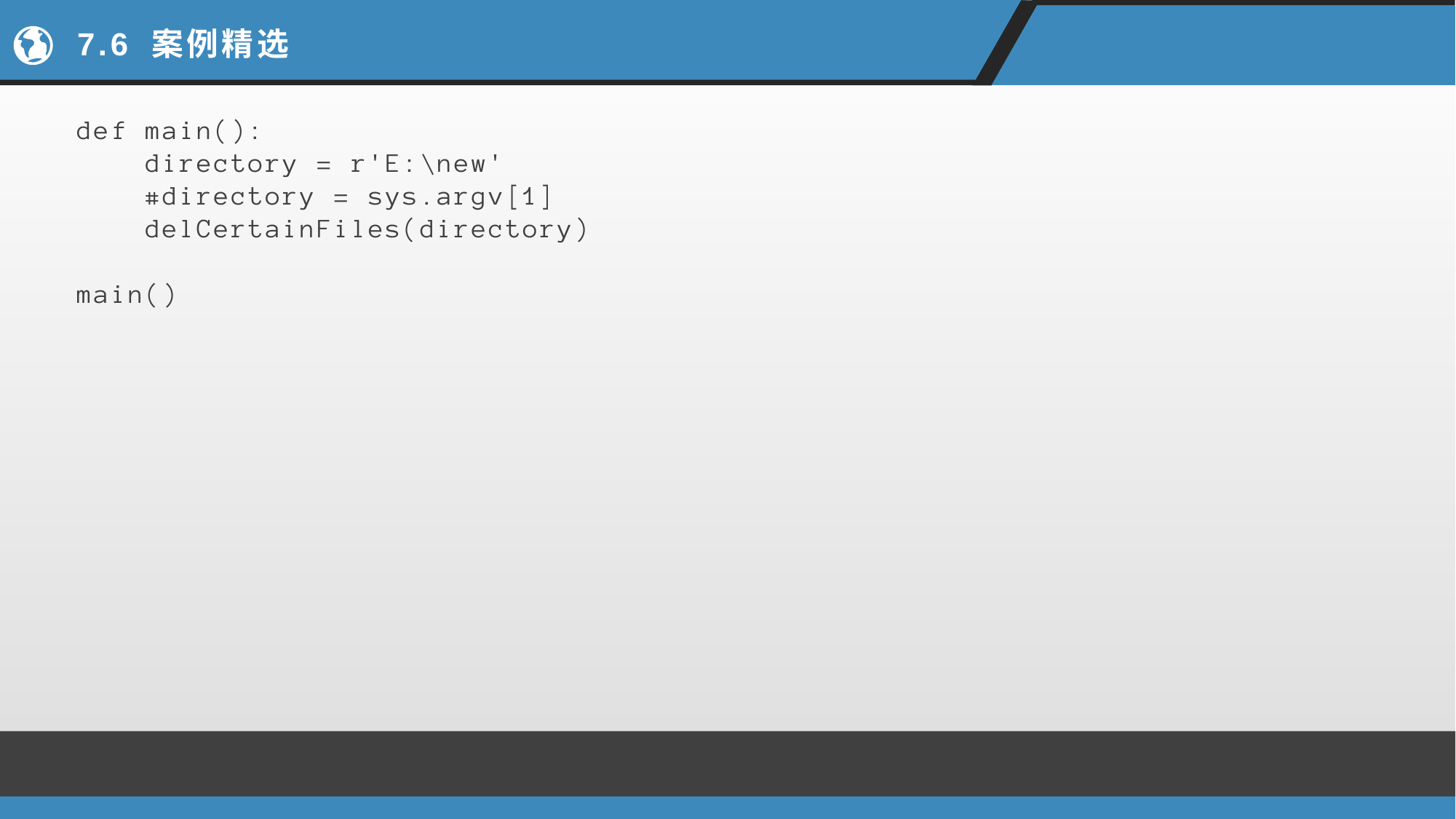

# 7.6 案例精选

def main():
    directory = r'E:\new'
    #directory = sys.argv[1]
    delCertainFiles(directory)

main()